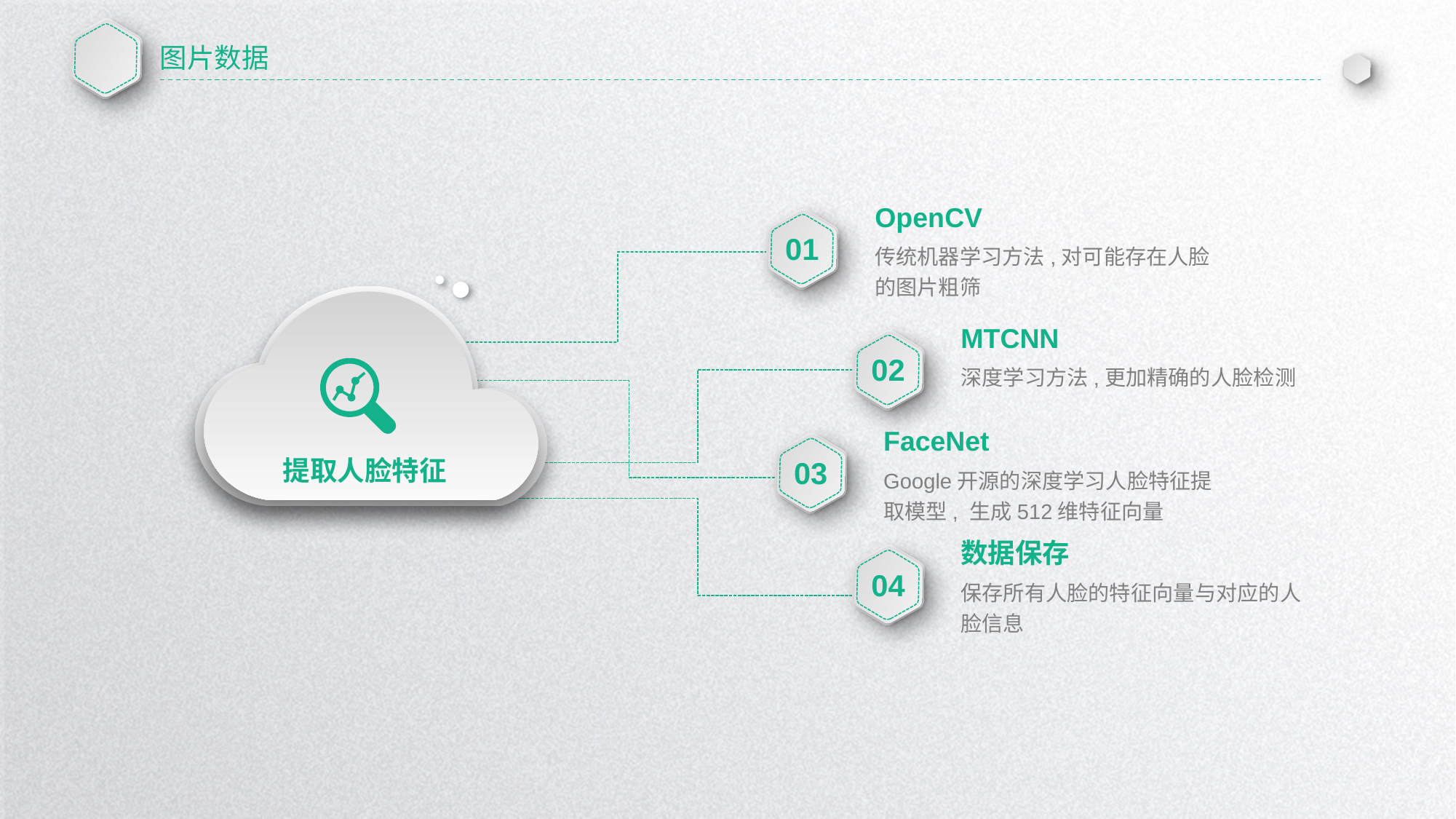

图片数据

OpenCV

01
传统机器学习方法,对可能存在人脸的图片粗筛

MTCNN

02
深度学习方法,更加精确的人脸检测

FaceNet

03
提取人脸特征
Google开源的深度学习人脸特征提取模型, 生成512维特征向量
数据保存

04
保存所有人脸的特征向量与对应的人脸信息